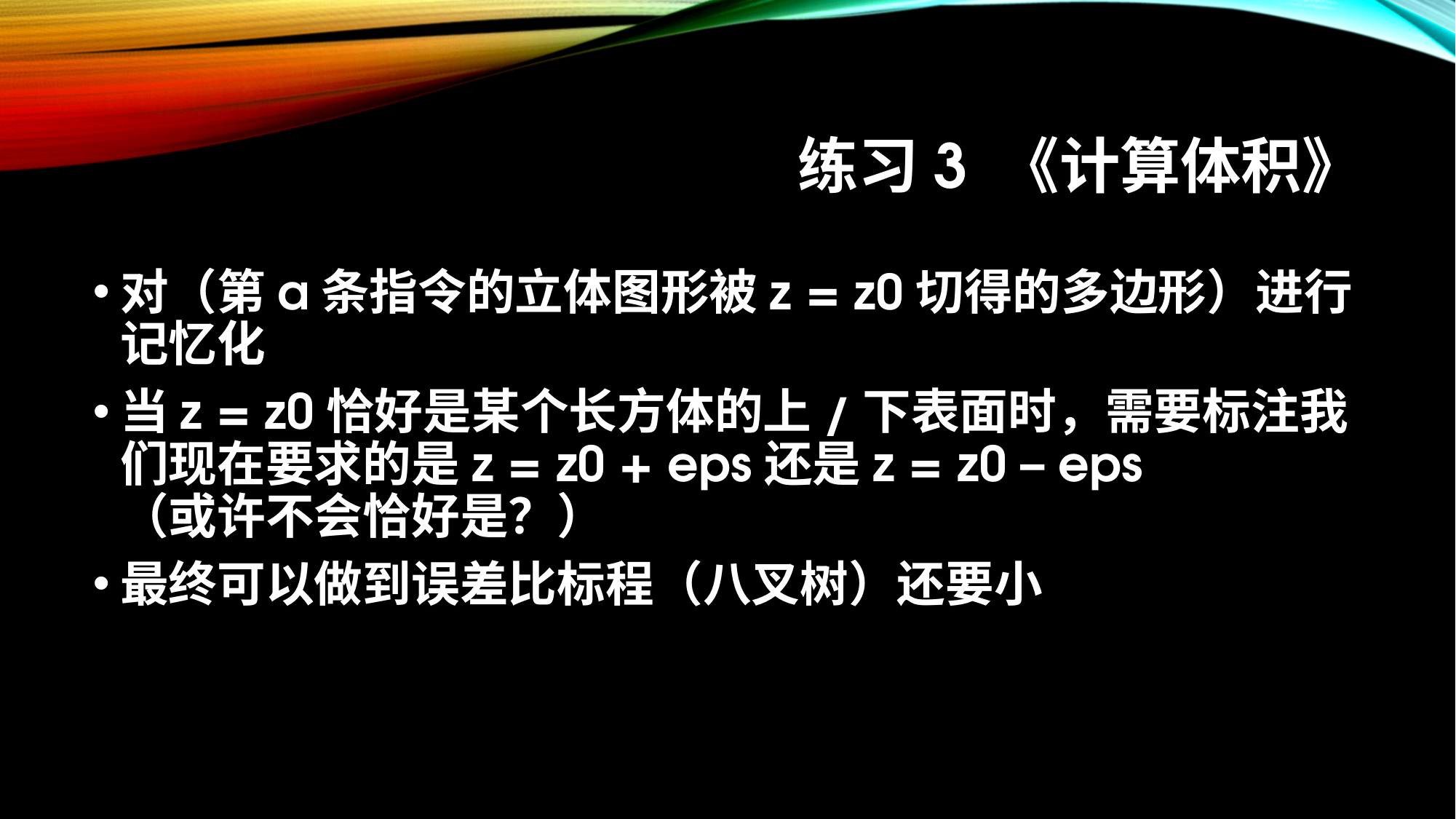

# 练习3 《计算体积》
对（第a条指令的立体图形被z = z0切得的多边形）进行记忆化
当z = z0恰好是某个长方体的上/下表面时，需要标注我们现在要求的是z = z0 + eps还是z = z0 – eps
（或许不会恰好是？）
最终可以做到误差比标程（八叉树）还要小